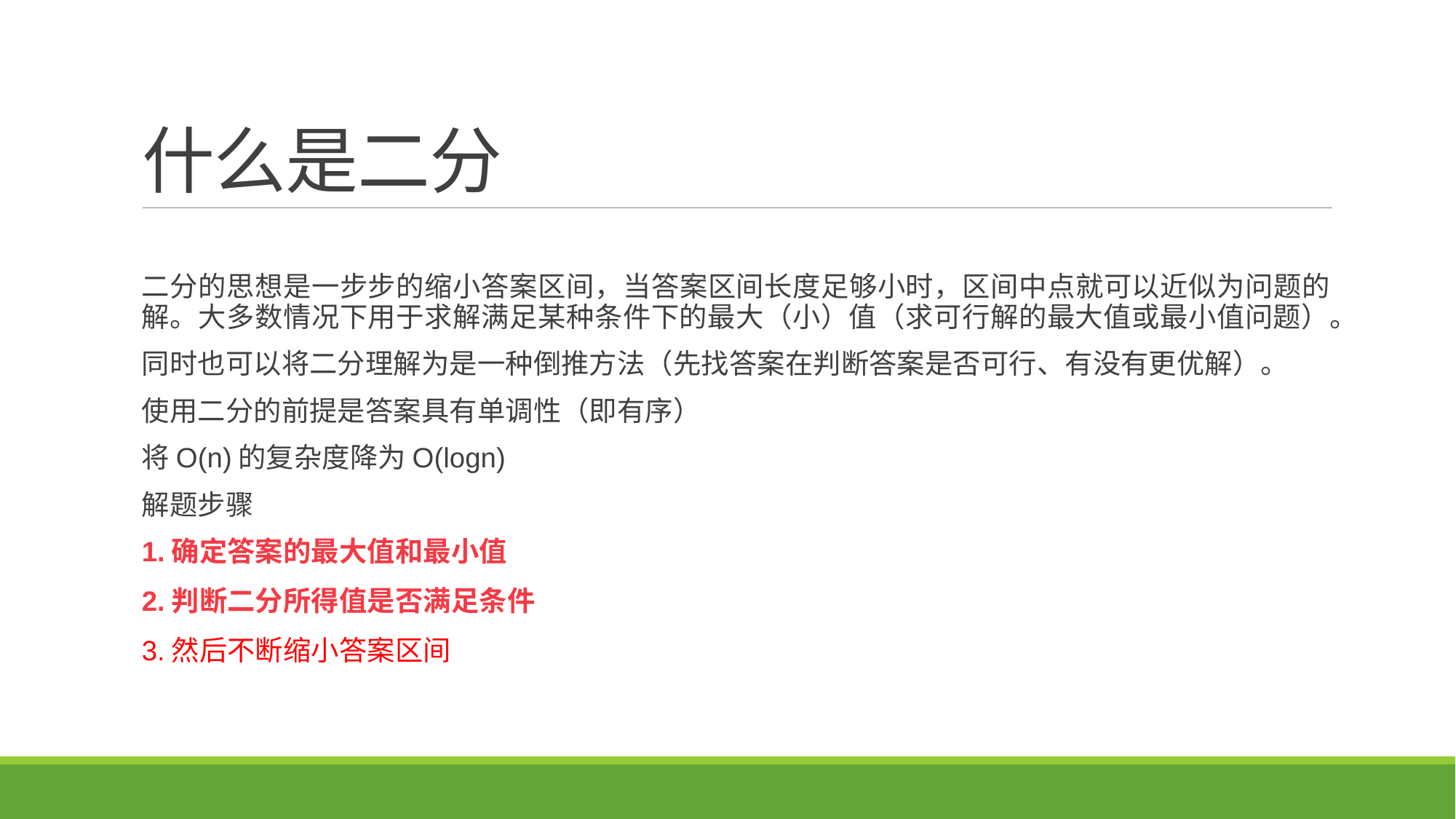

# 什么是二分

二分的思想是一步步的缩小答案区间，当答案区间长度足够小时，区间中点就可以近似为问题的解。大多数情况下用于求解满足某种条件下的最大（小）值（求可行解的最大值或最小值问题）。
同时也可以将二分理解为是一种倒推方法（先找答案在判断答案是否可行、有没有更优解）。
使用二分的前提是答案具有单调性（即有序）
将O(n)的复杂度降为O(logn)
解题步骤
1.确定答案的最大值和最小值
2.判断二分所得值是否满足条件
3.然后不断缩小答案区间